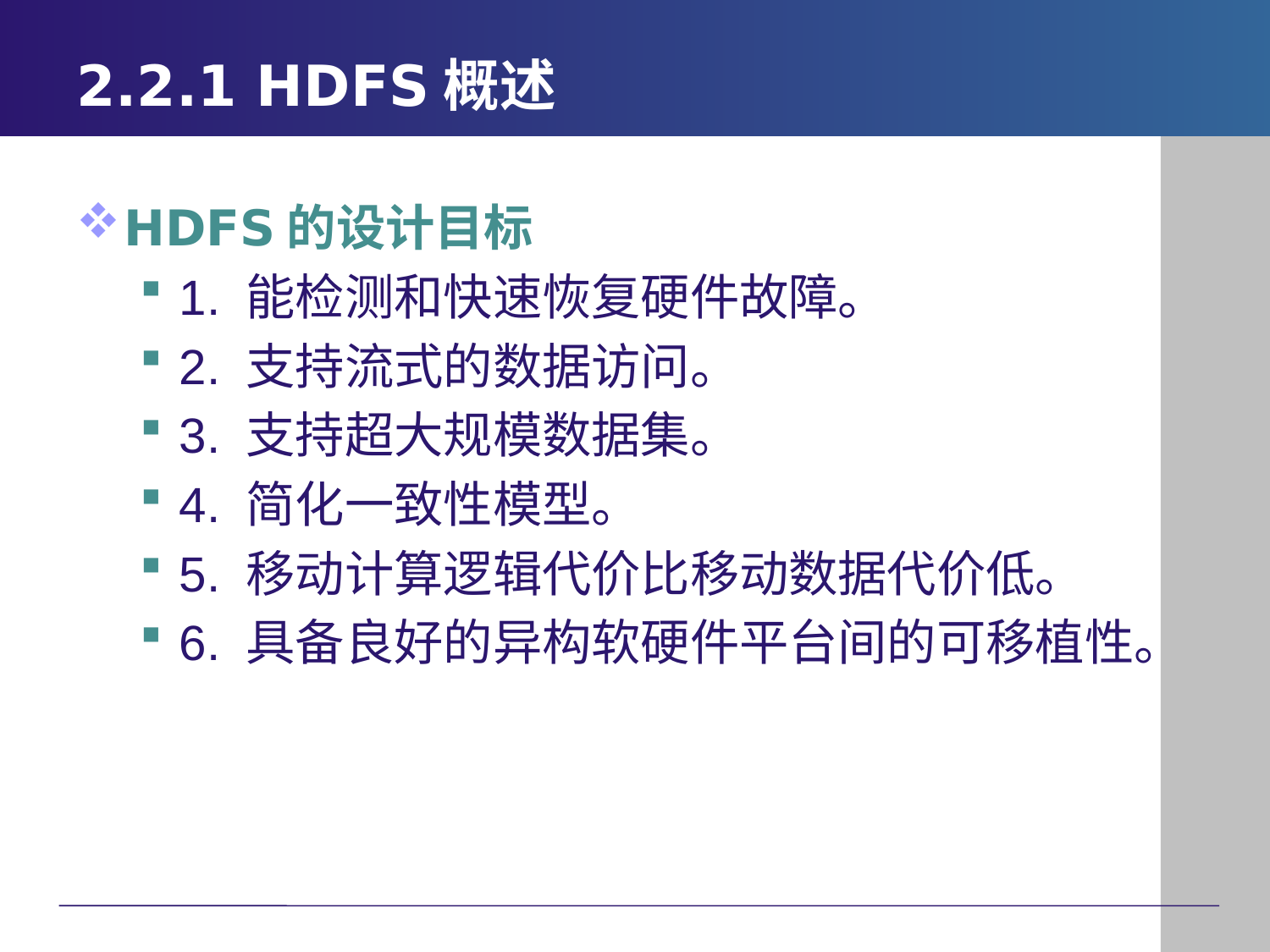

# 2.2.1 HDFS概述
HDFS的设计目标
1. 能检测和快速恢复硬件故障。
2. 支持流式的数据访问。
3. 支持超大规模数据集。
4. 简化一致性模型。
5. 移动计算逻辑代价比移动数据代价低。
6. 具备良好的异构软硬件平台间的可移植性。